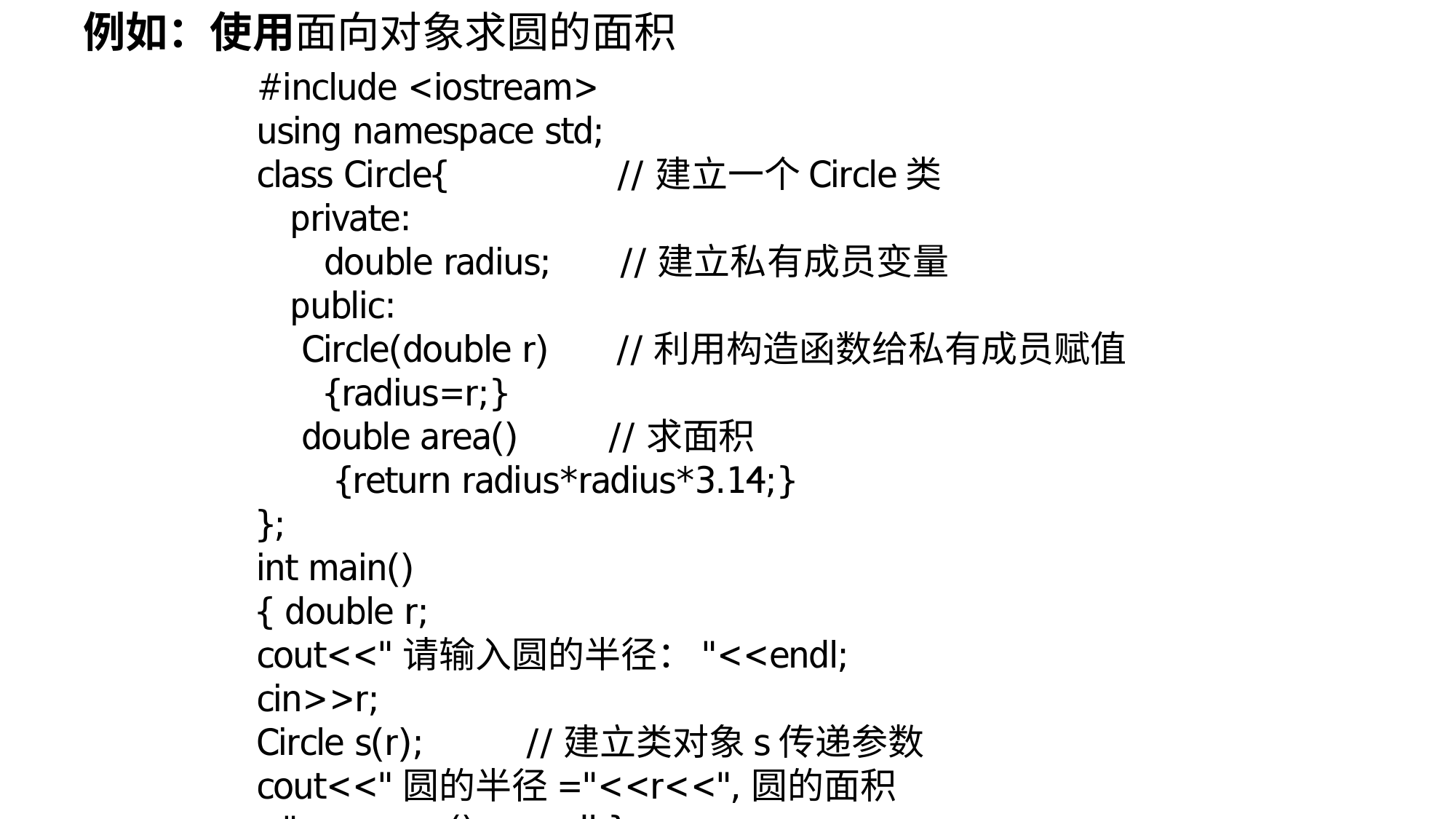

例如：使用面向对象求圆的面积
#include <iostream>
using namespace std;
class Circle{               //建立一个Circle类
   private:
      double radius;      //建立私有成员变量
   public:
    Circle(double r)      //利用构造函数给私有成员赋值
      {radius=r;}
    double area()        //求面积
       {return radius*radius*3.14;}
};
int main()
{ double r;
cout<<"请输入圆的半径："<<endl;
cin>>r;
Circle s(r);         //建立类对象s传递参数
cout<<"圆的半径="<<r<<",圆的面积="<<s.area()<<endl;}